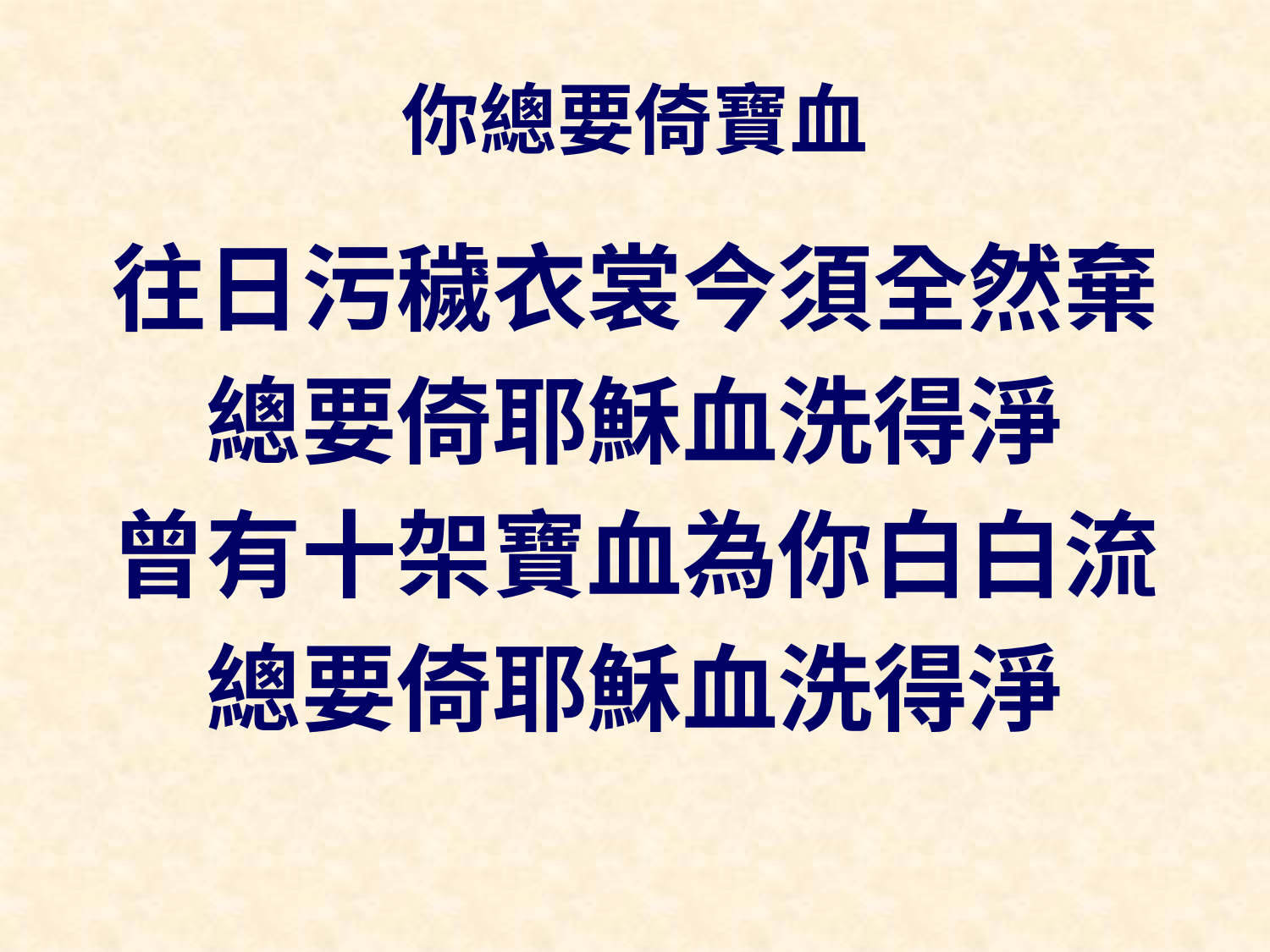

# 你總要倚寶血
往日污穢衣裳今須全然棄
總要倚耶穌血洗得淨
曾有十架寶血為你白白流
總要倚耶穌血洗得淨